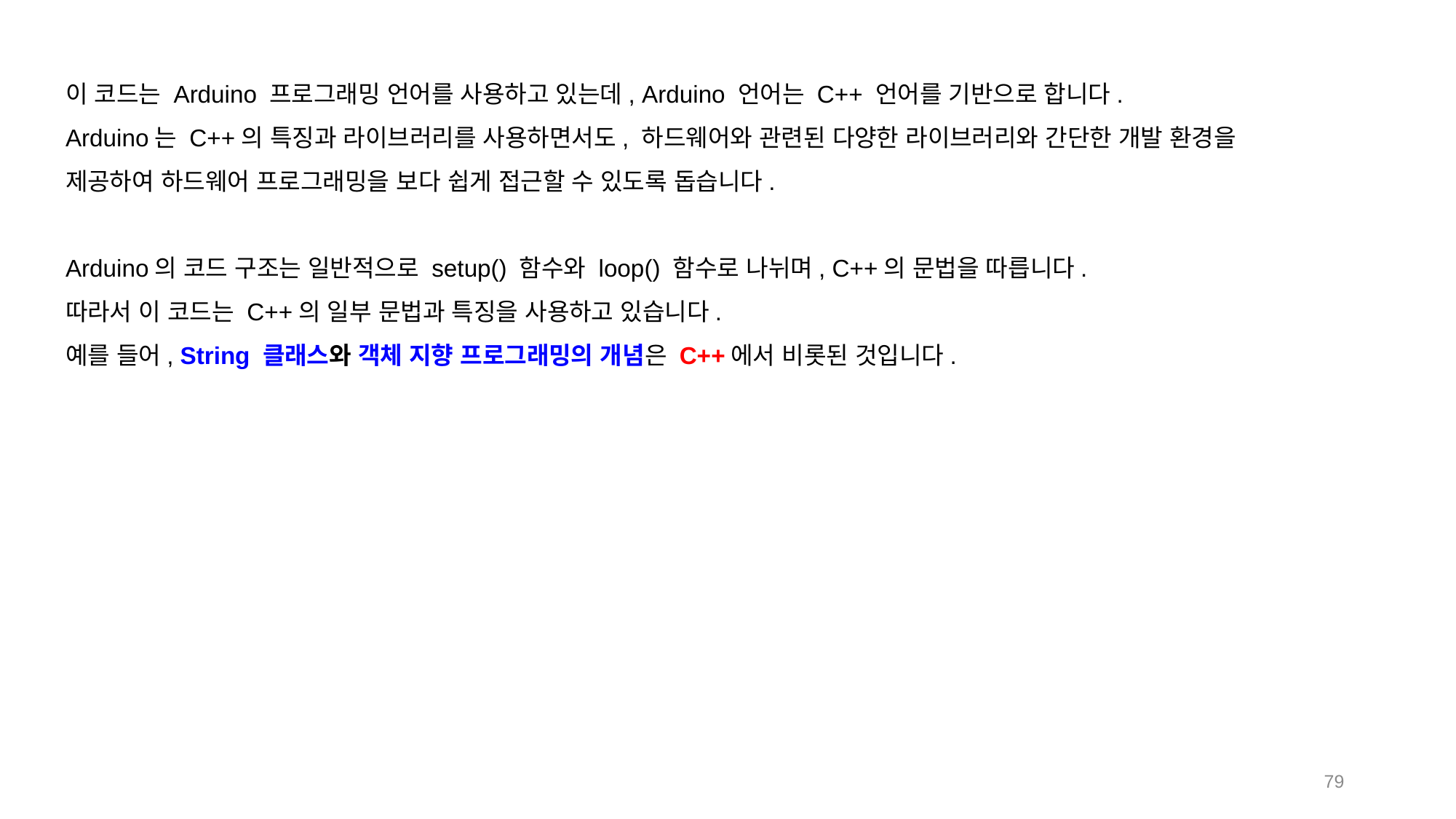

이 코드는 Arduino 프로그래밍 언어를 사용하고 있는데, Arduino 언어는 C++ 언어를 기반으로 합니다.
Arduino는 C++의 특징과 라이브러리를 사용하면서도, 하드웨어와 관련된 다양한 라이브러리와 간단한 개발 환경을 제공하여 하드웨어 프로그래밍을 보다 쉽게 접근할 수 있도록 돕습니다.

Arduino의 코드 구조는 일반적으로 setup() 함수와 loop() 함수로 나뉘며, C++의 문법을 따릅니다.
따라서 이 코드는 C++의 일부 문법과 특징을 사용하고 있습니다.
예를 들어, String 클래스와 객체 지향 프로그래밍의 개념은 C++에서 비롯된 것입니다.
79